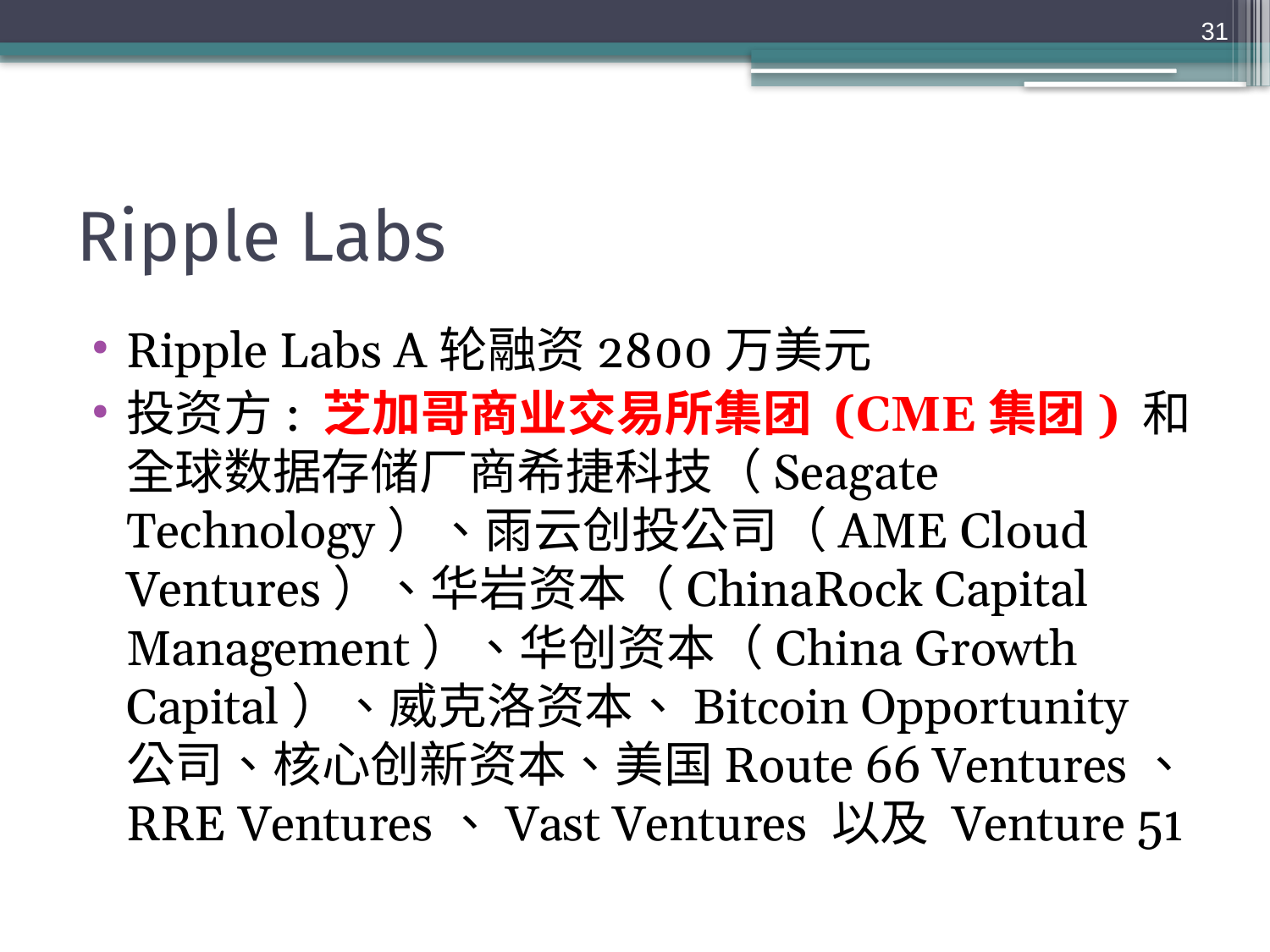

31

# Ripple Labs
Ripple Labs A轮融资2800万美元
投资方: 芝加哥商业交易所集团 (CME集团) 和全球数据存储厂商希捷科技（Seagate Technology）、雨云创投公司（AME Cloud Ventures）、华岩资本（ChinaRock Capital Management）、华创资本（China Growth Capital）、威克洛资本、Bitcoin Opportunity 公司、核心创新资本、美国Route 66 Ventures、RRE Ventures、Vast Ventures 以及 Venture 51